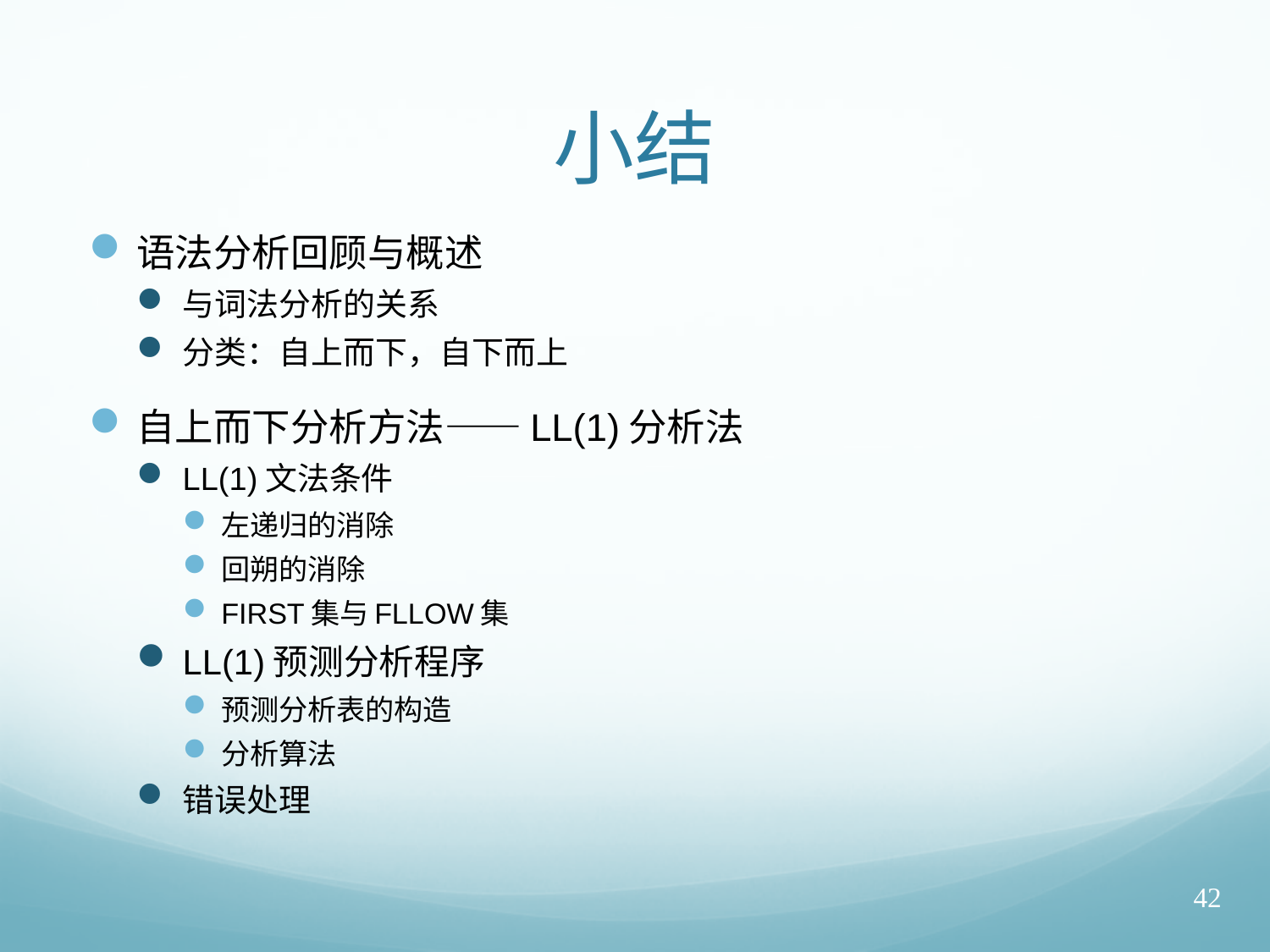

# 小结
语法分析回顾与概述
与词法分析的关系
分类：自上而下，自下而上
自上而下分析方法——LL(1)分析法
LL(1)文法条件
左递归的消除
回朔的消除
FIRST集与FLLOW集
LL(1)预测分析程序
预测分析表的构造
分析算法
错误处理

42